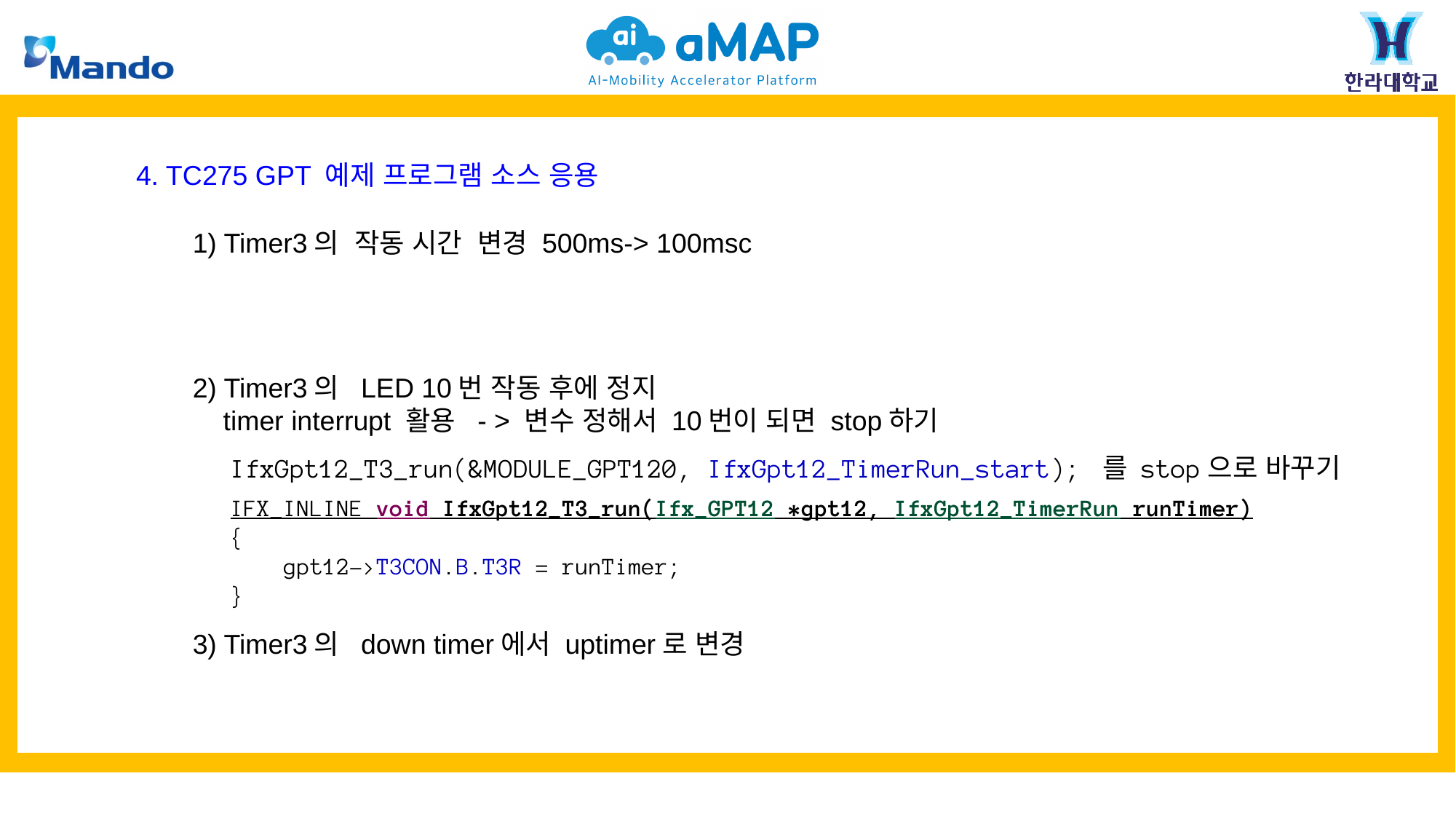

4. TC275 GPT 예제 프로그램 소스 응용
1) Timer3의  작동 시간  변경 500ms-> 100msc
2) Timer3의  LED 10번 작동 후에 정지
    timer interrupt 활용  - > 변수 정해서 10번이 되면 stop하기
IfxGpt12_T3_run(&MODULE_GPT120, IfxGpt12_TimerRun_start); 를 stop으로 바꾸기
IFX_INLINE void IfxGpt12_T3_run(Ifx_GPT12 *gpt12, IfxGpt12_TimerRun runTimer)
{
    gpt12->T3CON.B.T3R = runTimer;
}
3) Timer3의  down timer에서 uptimer로 변경